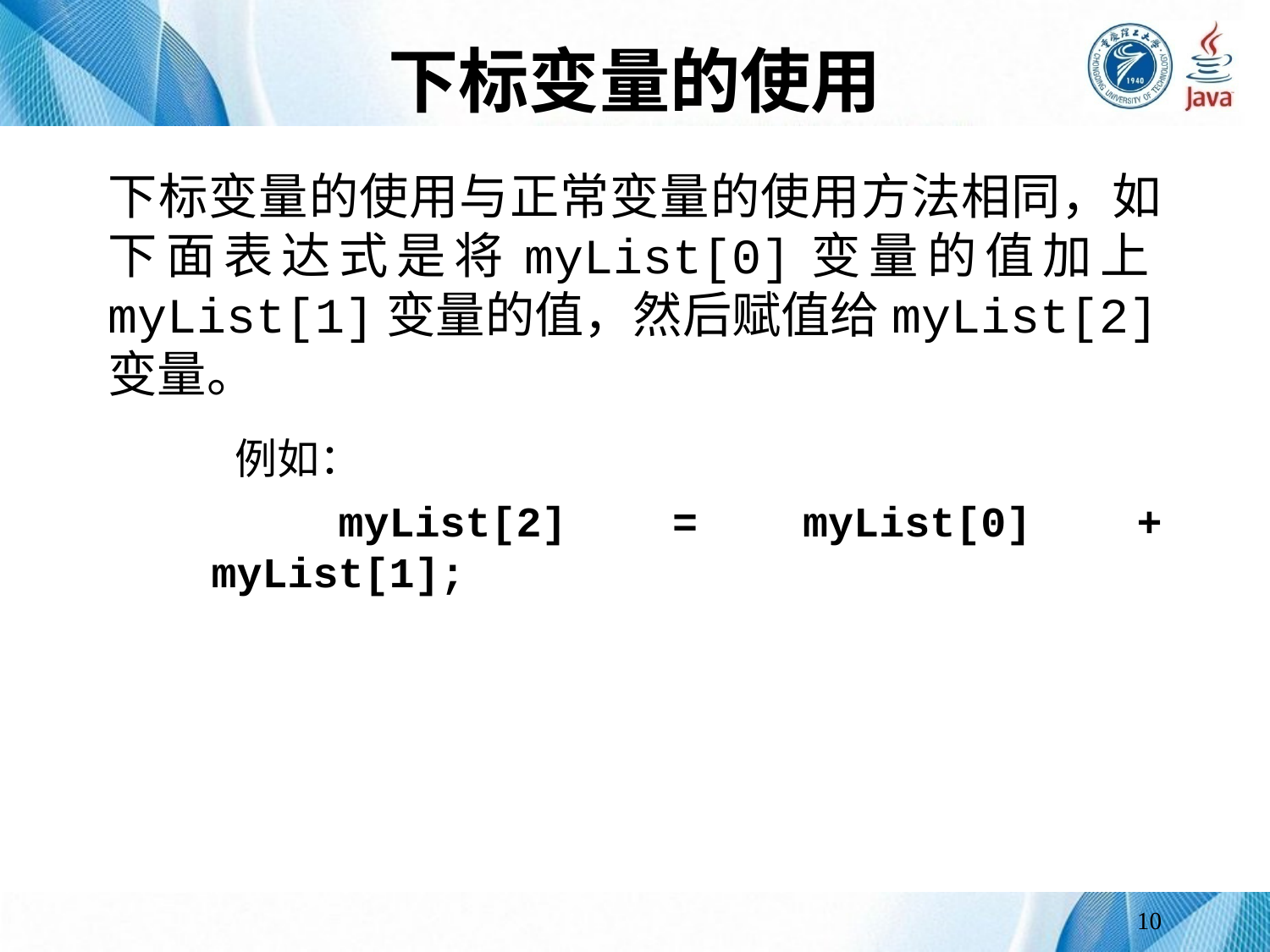

# 下标变量的使用
下标变量的使用与正常变量的使用方法相同，如下面表达式是将myList[0]变量的值加上myList[1]变量的值，然后赋值给myList[2]变量。
	例如：
		myList[2] = myList[0] + myList[1];
10